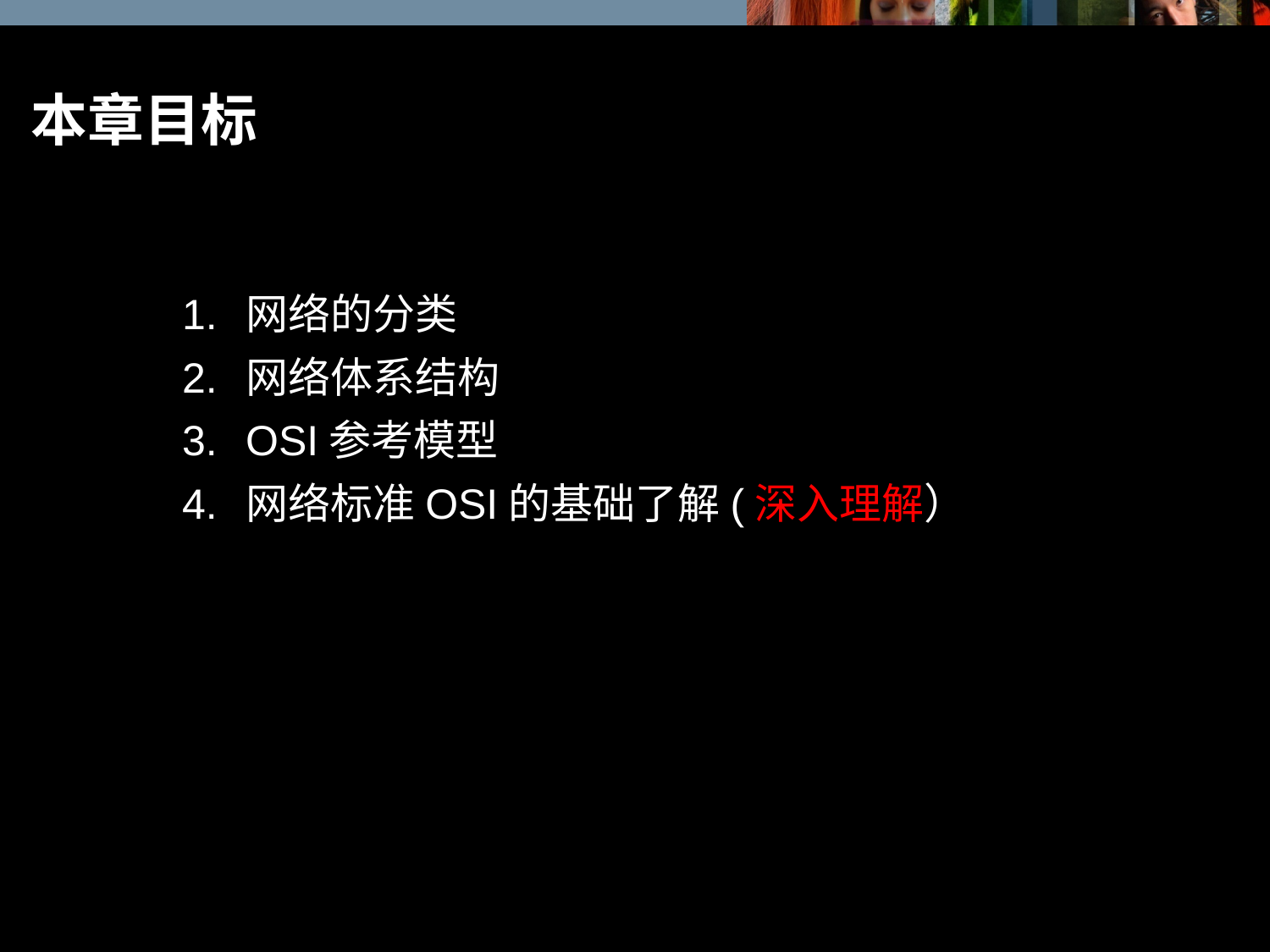

# 本章目标

网络的分类
网络体系结构
OSI参考模型
网络标准OSI的基础了解(深入理解）